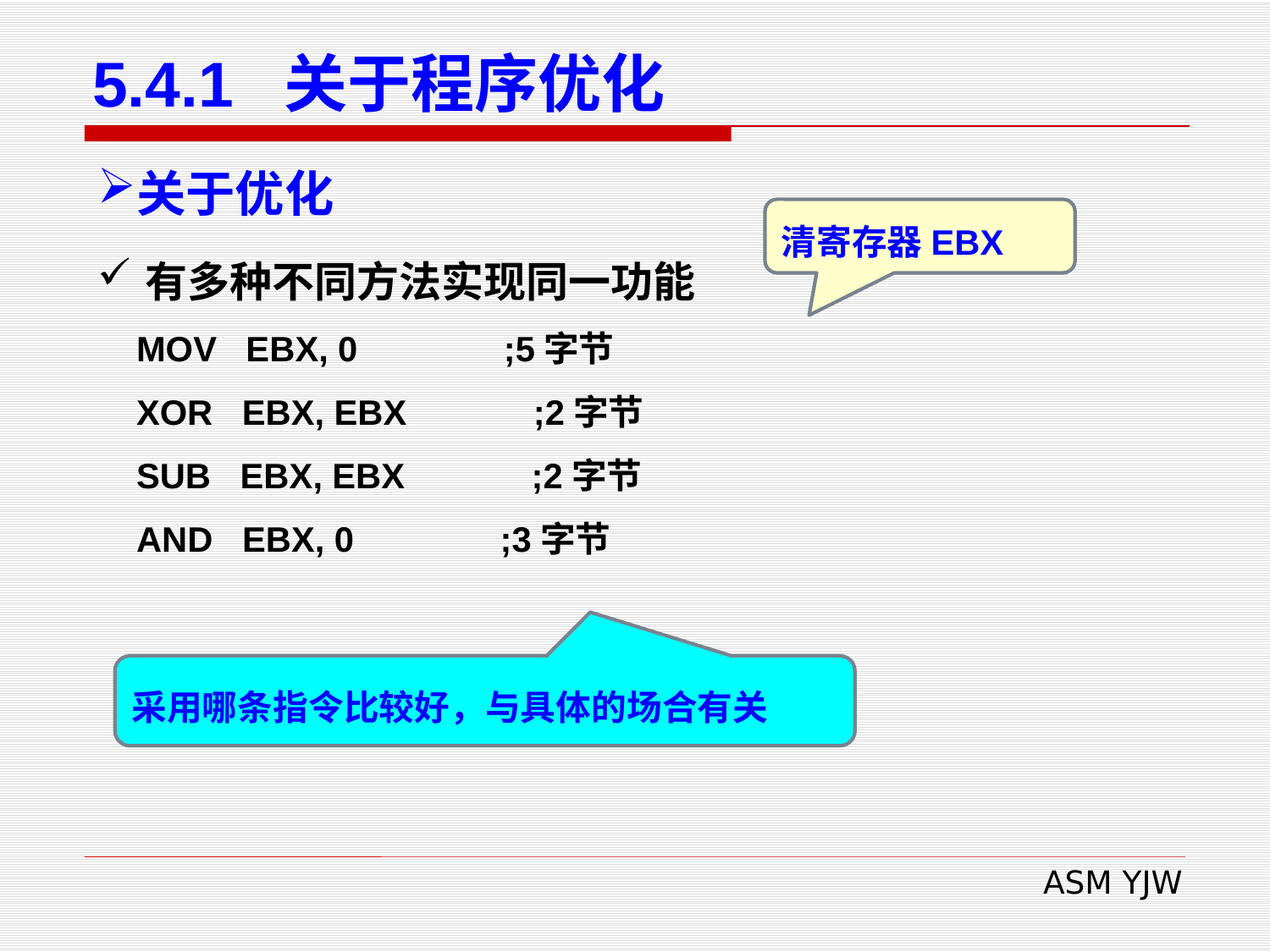

# 5.4.1  关于程序优化
关于优化
清寄存器EBX
有多种不同方法实现同一功能
    MOV   EBX, 0               ;5字节
    XOR   EBX, EBX             ;2字节
    SUB   EBX, EBX             ;2字节
    AND   EBX, 0               ;3字节
采用哪条指令比较好，与具体的场合有关